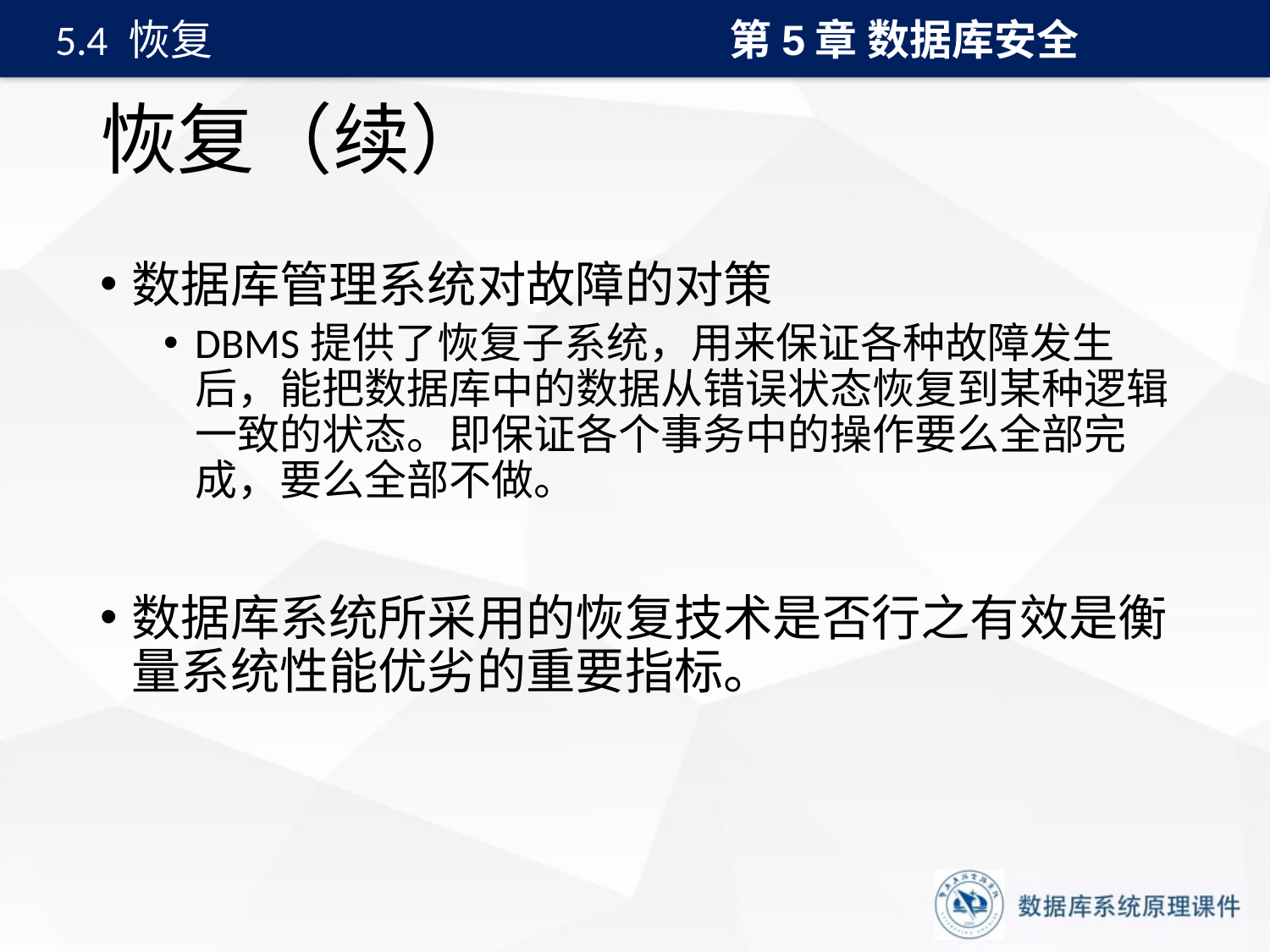

第5章 数据库安全
5.4 恢复
# 恢复（续）
数据库管理系统对故障的对策
DBMS提供了恢复子系统，用来保证各种故障发生后，能把数据库中的数据从错误状态恢复到某种逻辑一致的状态。即保证各个事务中的操作要么全部完成，要么全部不做。

数据库系统所采用的恢复技术是否行之有效是衡量系统性能优劣的重要指标。